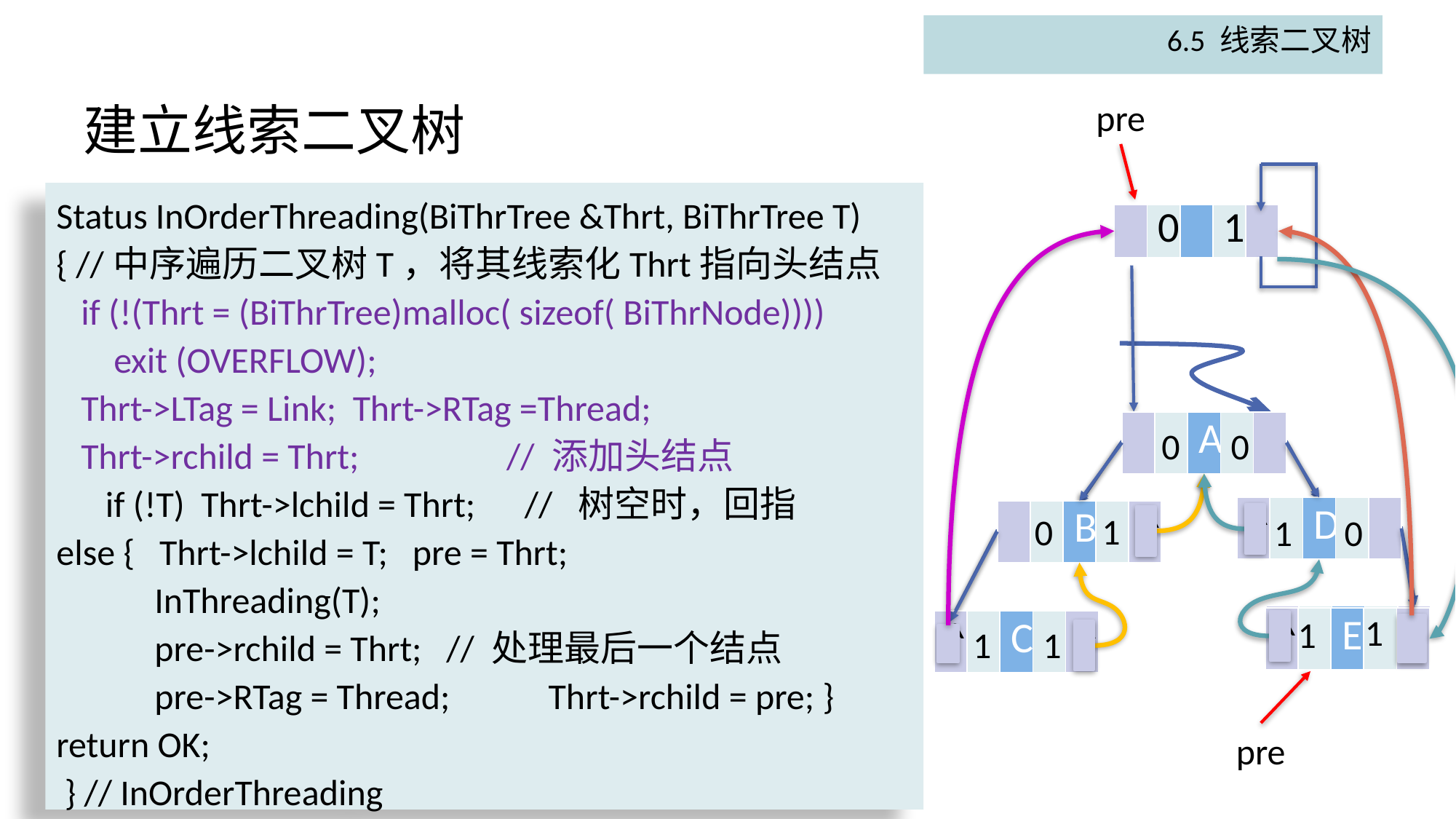

6.5 线索二叉树
# 建立线索二叉树
pre
Status InOrderThreading(BiThrTree &Thrt, BiThrTree T)
{ //中序遍历二叉树T，将其线索化Thrt指向头结点
   if (!(Thrt = (BiThrTree)malloc( sizeof( BiThrNode))))
       exit (OVERFLOW);
   Thrt->LTag = Link;  Thrt->RTag =Thread;
   Thrt->rchild = Thrt;                  // 添加头结点
      if (!T)  Thrt->lchild = Thrt;      //  树空时，回指
else {   Thrt->lchild = T;   pre = Thrt;
            InThreading(T);
            pre->rchild = Thrt;   // 处理最后一个结点
            pre->RTag = Thread;            Thrt->rchild = pre; }
return OK;
 } // InOrderThreading
|  | 0 |  | 1 |  |
| --- | --- | --- | --- | --- |

|  |  | A |  |  |
| --- | --- | --- | --- | --- |
|  |  | A |  |  |
| --- | --- | --- | --- | --- |
0
0

| ^ |  | D |  |  |
| --- | --- | --- | --- | --- |
| ^ |  | D |  |  |
| --- | --- | --- | --- | --- |
|  |  | B |  | ^ |
| --- | --- | --- | --- | --- |
|  |  | B |  | ^ |
| --- | --- | --- | --- | --- |
1
0
0
1

1
| ^ |  | E |  | ^ |
| --- | --- | --- | --- | --- |
1
| ^ |  | E |  | ^ |
| --- | --- | --- | --- | --- |
| ^ |  | C |  | ^ |
| --- | --- | --- | --- | --- |
| ^ |  | C |  | ^ |
| --- | --- | --- | --- | --- |
1
1
pre